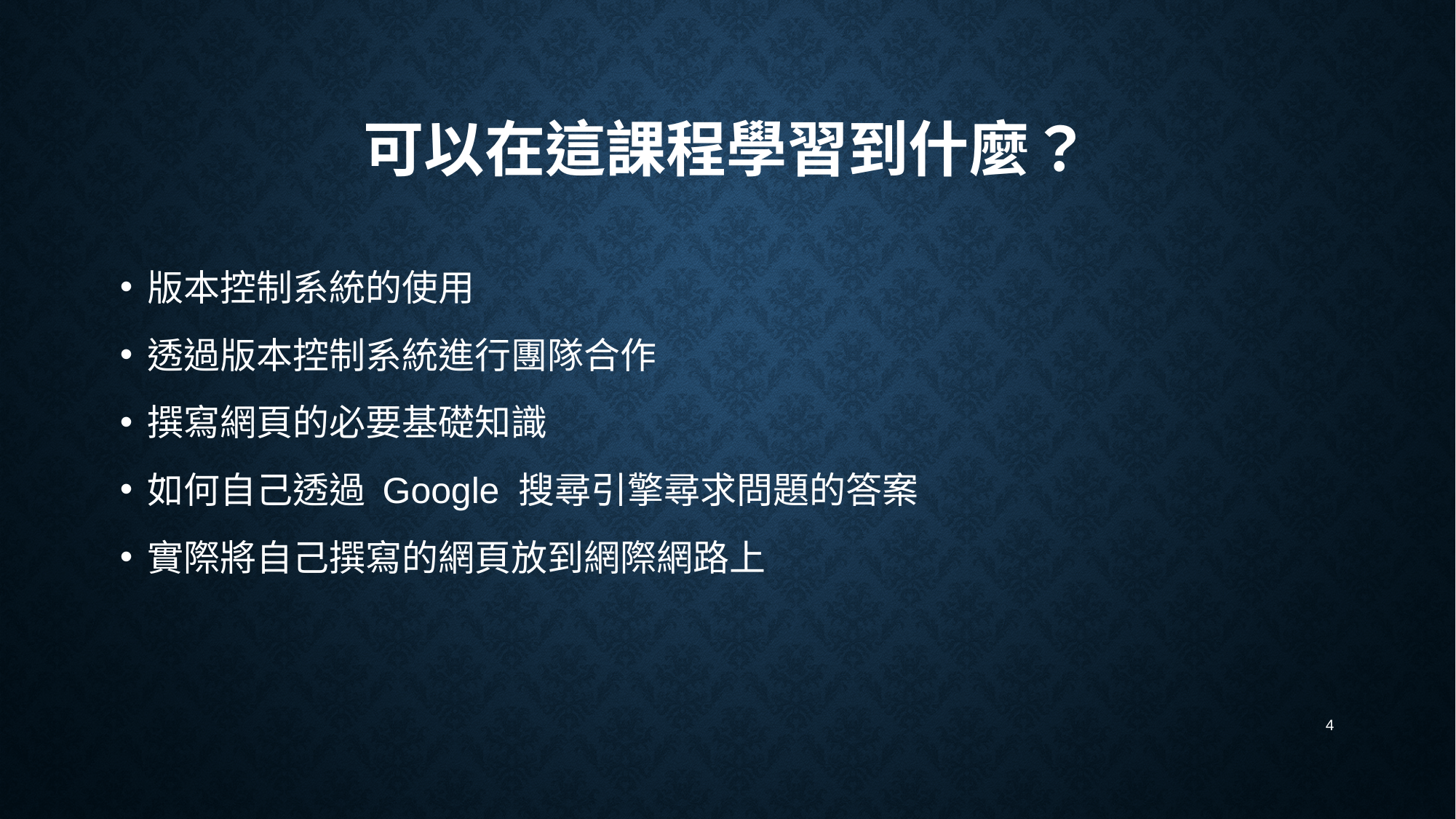

# 可以在這課程學習到什麼？
版本控制系統的使用
透過版本控制系統進行團隊合作
撰寫網頁的必要基礎知識
如何自己透過 Google 搜尋引擎尋求問題的答案
實際將自己撰寫的網頁放到網際網路上
4